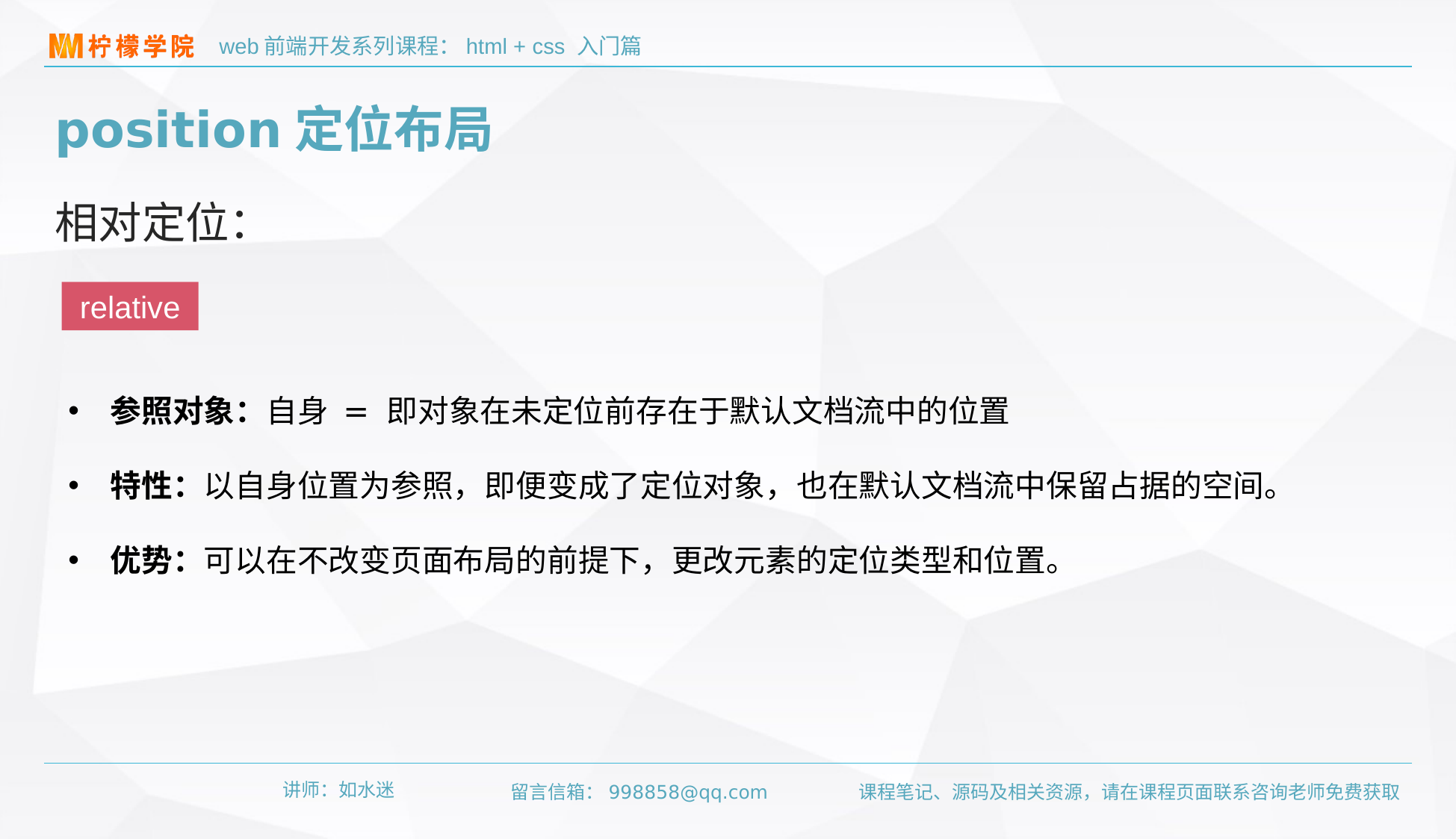

position定位布局
相对定位：
relative
参照对象：自身 = 即对象在未定位前存在于默认文档流中的位置
特性：以自身位置为参照，即便变成了定位对象，也在默认文档流中保留占据的空间。
优势：可以在不改变页面布局的前提下，更改元素的定位类型和位置。